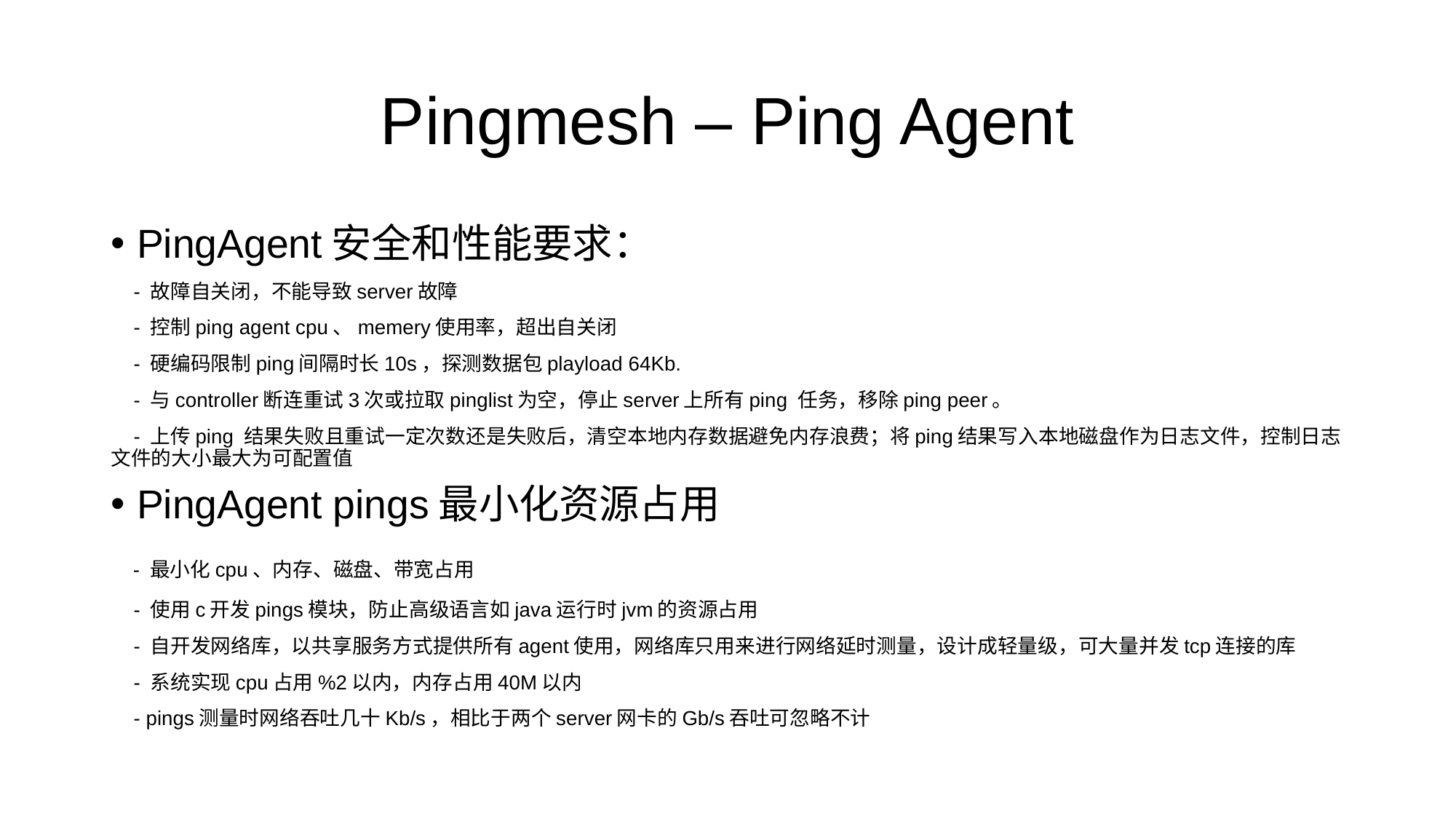

# Pingmesh – Ping Agent
PingAgent安全和性能要求：
    - 故障自关闭，不能导致server故障
    - 控制ping agent cpu、memery使用率，超出自关闭
    - 硬编码限制ping间隔时长10s，探测数据包playload 64Kb.
    - 与controller断连重试3次或拉取pinglist为空，停止server上所有ping 任务，移除ping peer。
    - 上传ping 结果失败且重试一定次数还是失败后，清空本地内存数据避免内存浪费；将ping结果写入本地磁盘作为日志文件，控制日志文件的大小最大为可配置值
PingAgent pings最小化资源占用
  - 最小化cpu、内存、磁盘、带宽占用
    - 使用c开发pings模块，防止高级语言如java运行时jvm的资源占用
    - 自开发网络库，以共享服务方式提供所有agent使用，网络库只用来进行网络延时测量，设计成轻量级，可大量并发tcp连接的库
    - 系统实现cpu占用%2以内，内存占用40M以内
    - pings测量时网络吞吐几十Kb/s，相比于两个server网卡的Gb/s吞吐可忽略不计